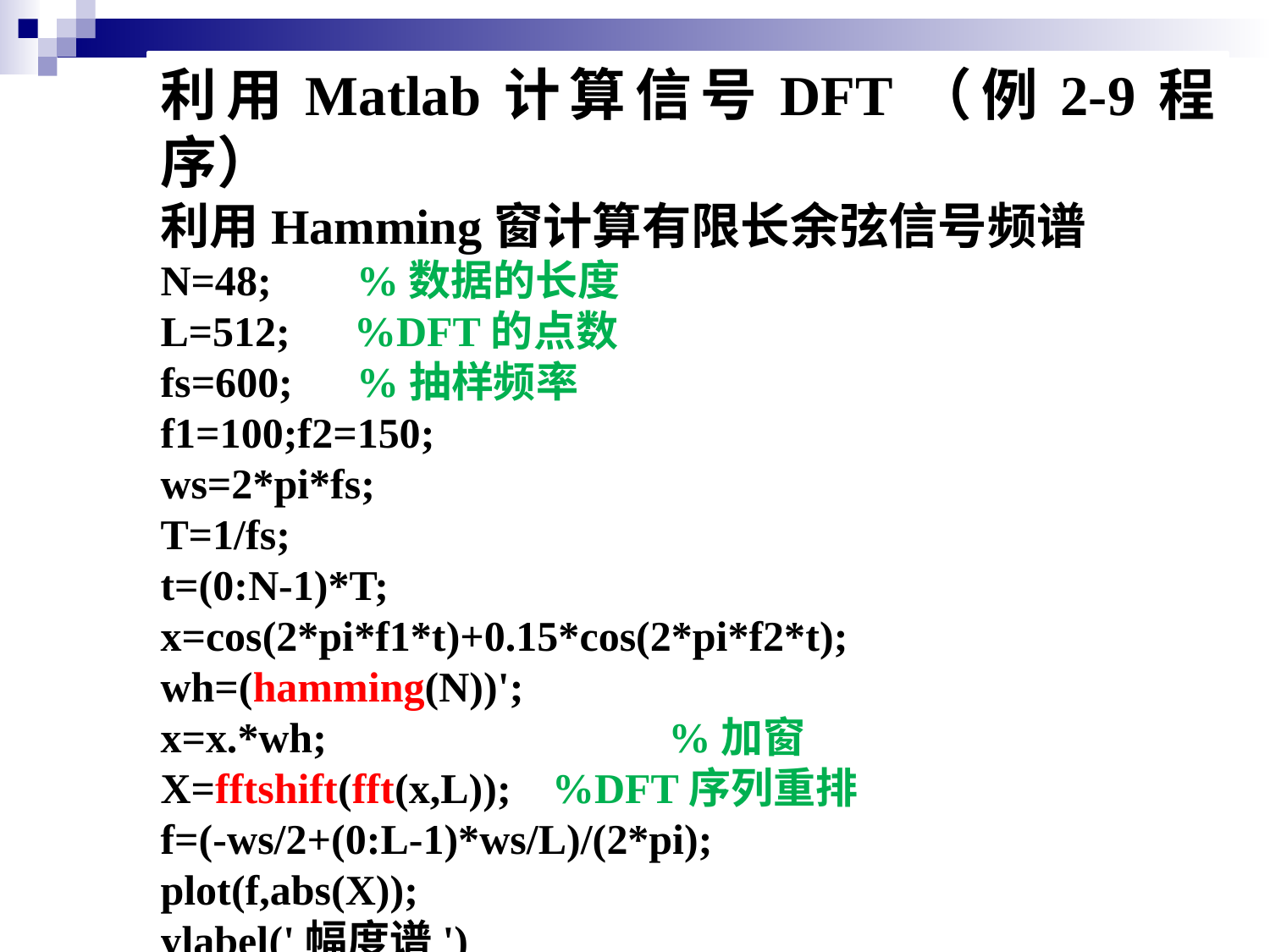

利用Matlab计算信号DFT（例2-9程序）
利用Hamming窗计算有限长余弦信号频谱
N=48;        %数据的长度
L=512;      %DFT的点数
fs=600;      %抽样频率
f1=100;f2=150;
ws=2*pi*fs;
T=1/fs;
t=(0:N-1)*T;
x=cos(2*pi*f1*t)+0.15*cos(2*pi*f2*t);
wh=(hamming(N))';
x=x.*wh;		 	%加窗
X=fftshift(fft(x,L));	 %DFT序列重排
f=(-ws/2+(0:L-1)*ws/L)/(2*pi);
plot(f,abs(X));
ylabel('幅度谱')